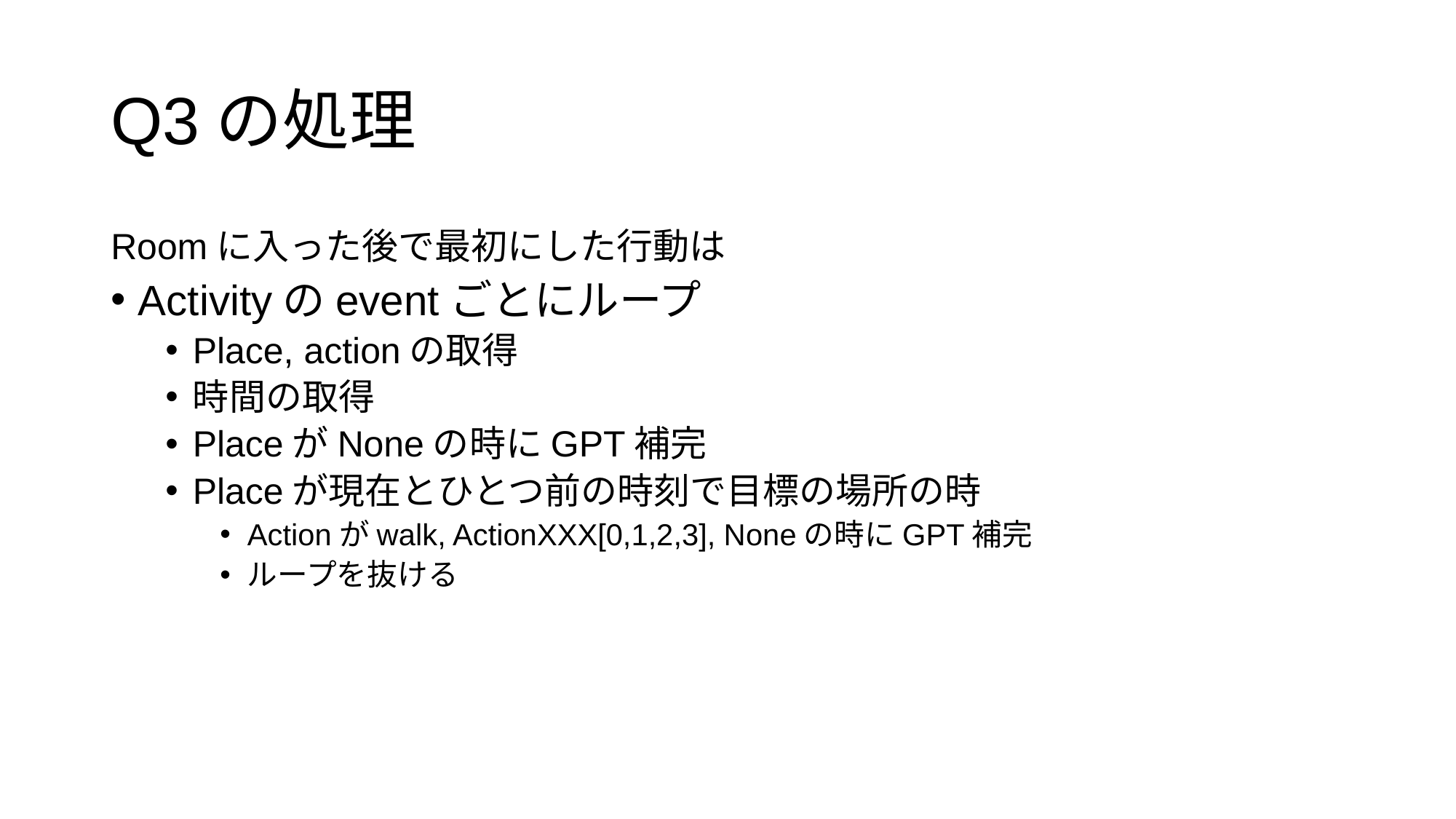

# Q3の処理
Roomに入った後で最初にした行動は
Activityのeventごとにループ
Place, actionの取得
時間の取得
PlaceがNoneの時にGPT補完
Placeが現在とひとつ前の時刻で目標の場所の時
Actionがwalk, ActionXXX[0,1,2,3], Noneの時にGPT補完
ループを抜ける